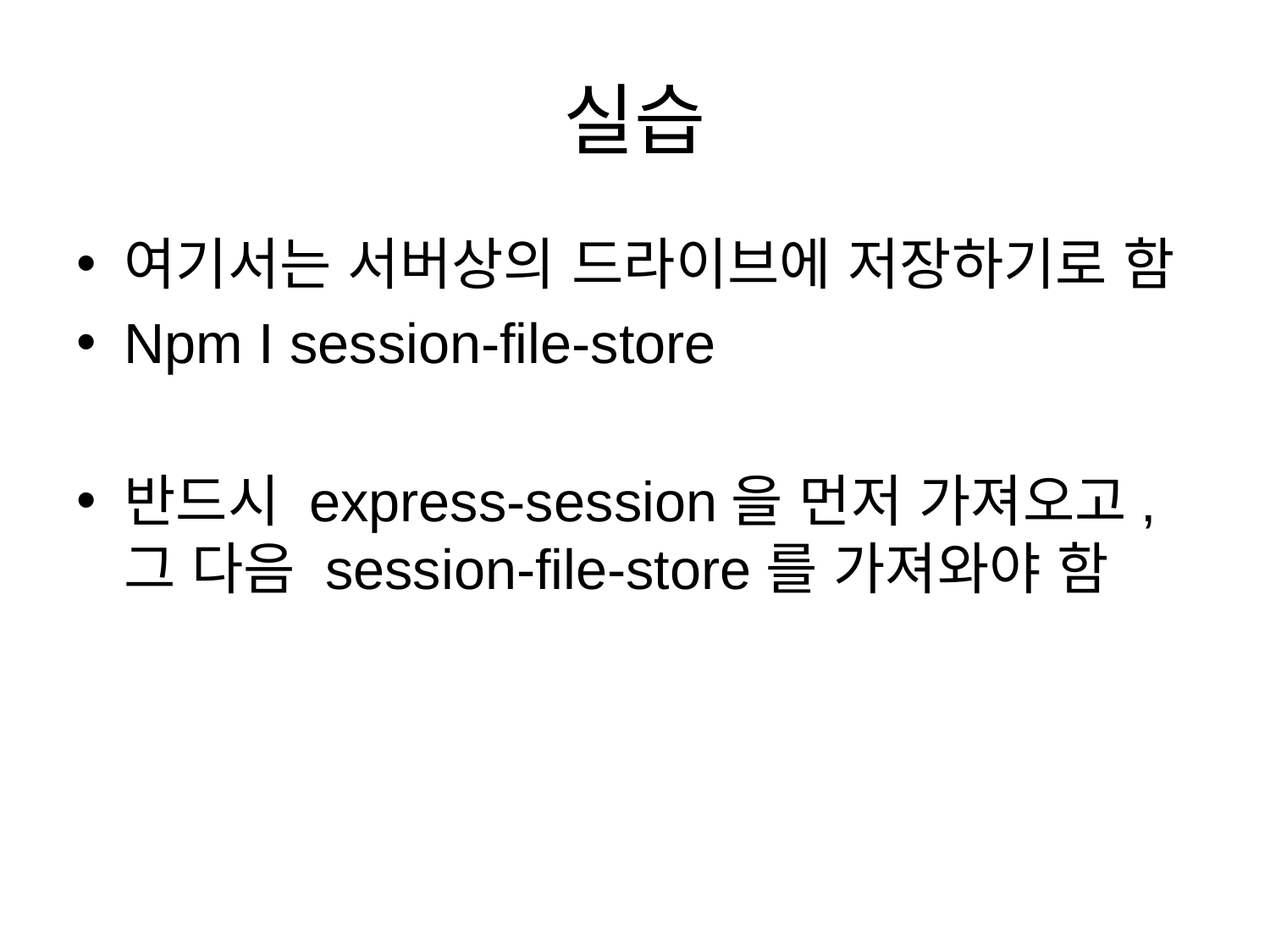

# 실습
여기서는 서버상의 드라이브에 저장하기로 함
Npm I session-file-store

반드시 express-session을 먼저 가져오고, 그 다음 session-file-store를 가져와야 함